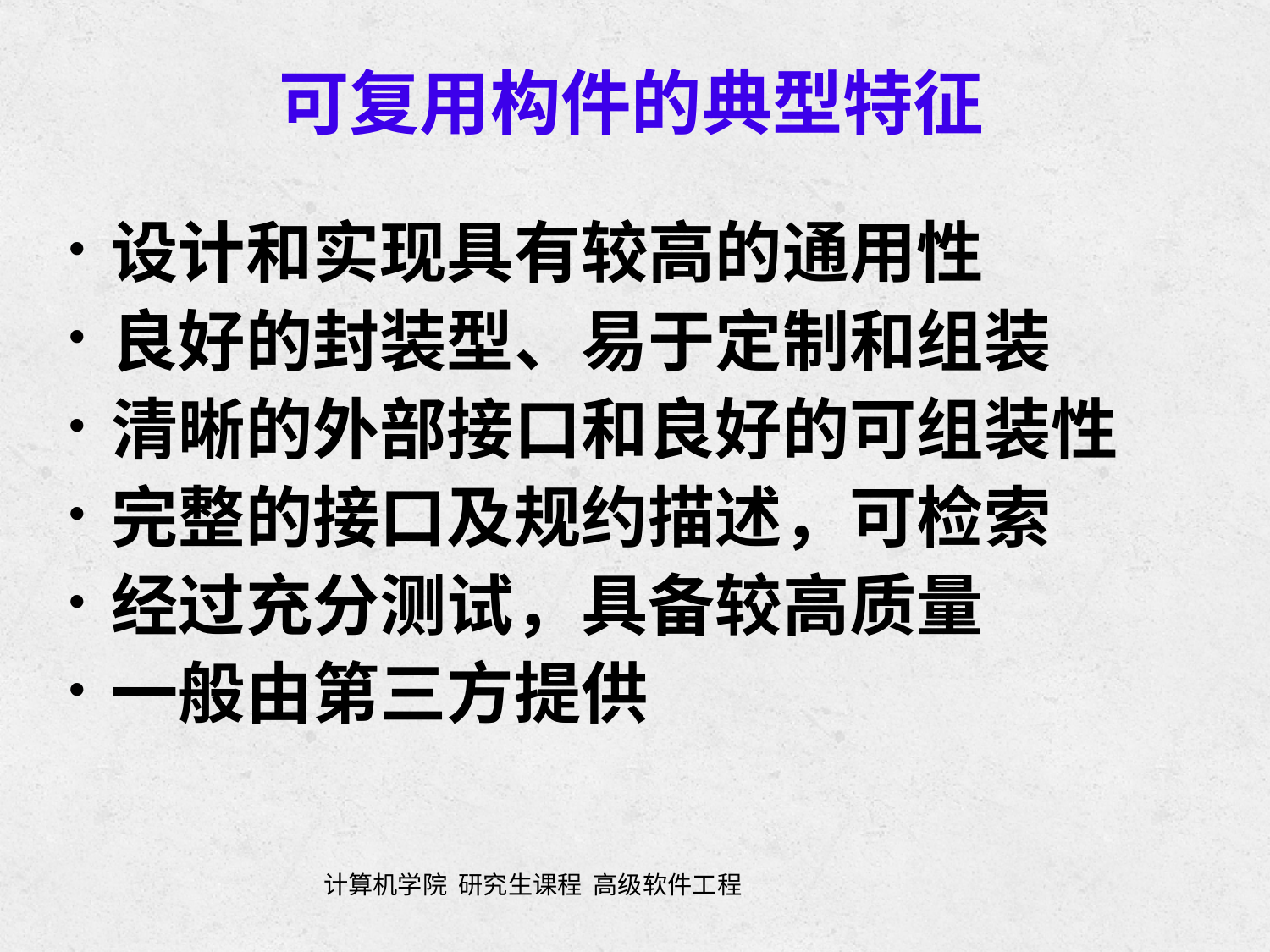

可复用构件的典型特征

设计和实现具有较高的通用性
良好的封装型、易于定制和组装
清晰的外部接口和良好的可组装性
完整的接口及规约描述，可检索
经过充分测试，具备较高质量
一般由第三方提供
•
•
•
•
•
•
计算机学院  研究生课程  高级软件工程